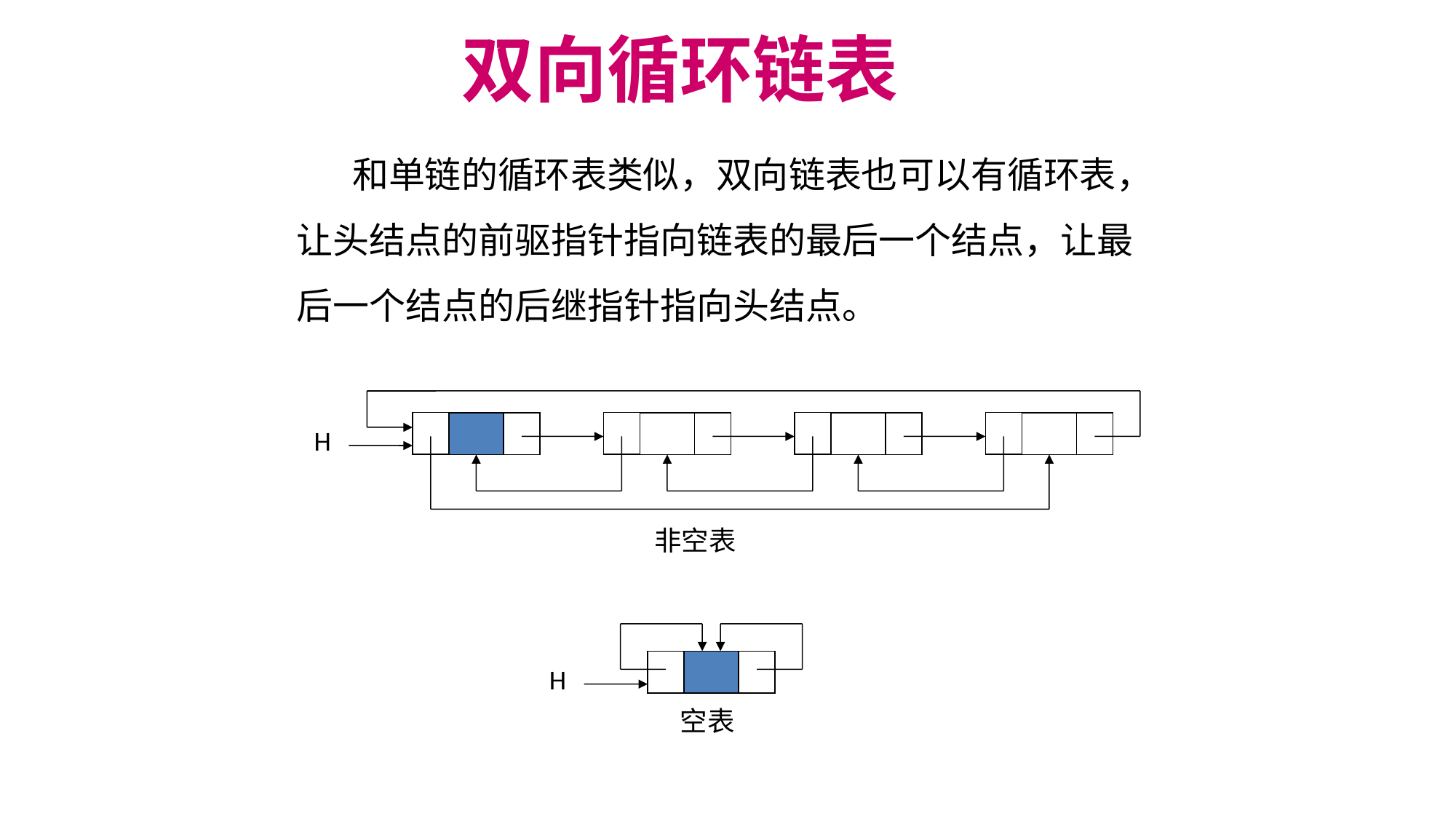

双向循环链表
        和单链的循环表类似，双向链表也可以有循环表，
让头结点的前驱指针指向链表的最后一个结点，让最
后一个结点的后继指针指向头结点。

H

 非空表

H

 空表